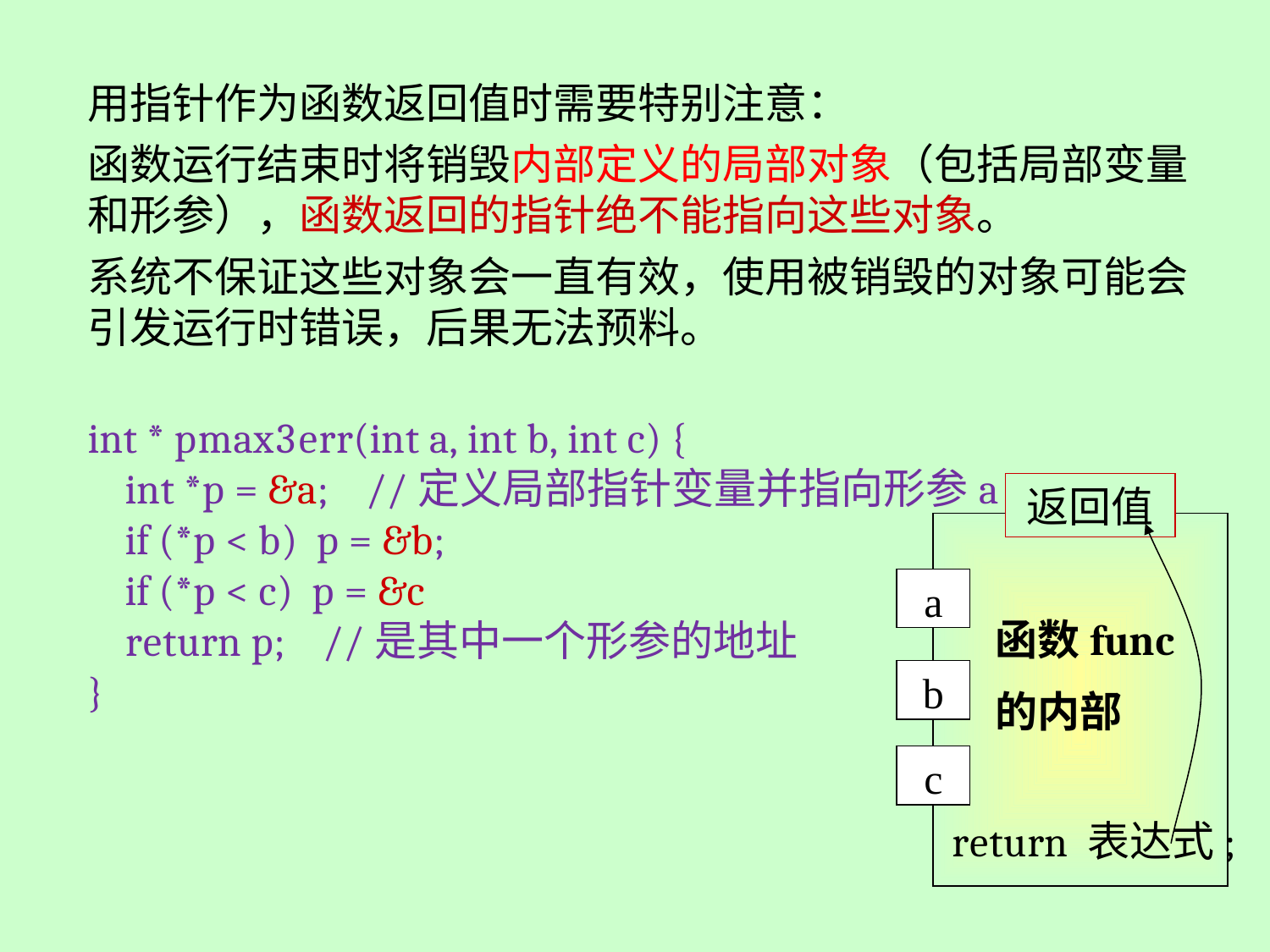

用指针作为函数返回值时需要特别注意：
函数运行结束时将销毁内部定义的局部对象（包括局部变量和形参），函数返回的指针绝不能指向这些对象。
系统不保证这些对象会一直有效，使用被销毁的对象可能会引发运行时错误，后果无法预料。

int * pmax3err(int a, int b, int c) {
    int *p = &a;    //定义局部指针变量并指向形参a
    if (*p < b)  p = &b;
    if (*p < c)  p = &c
    return p;    //是其中一个形参的地址
}
返回值

a
函数func
的内部
b
c
return 表达式;
31